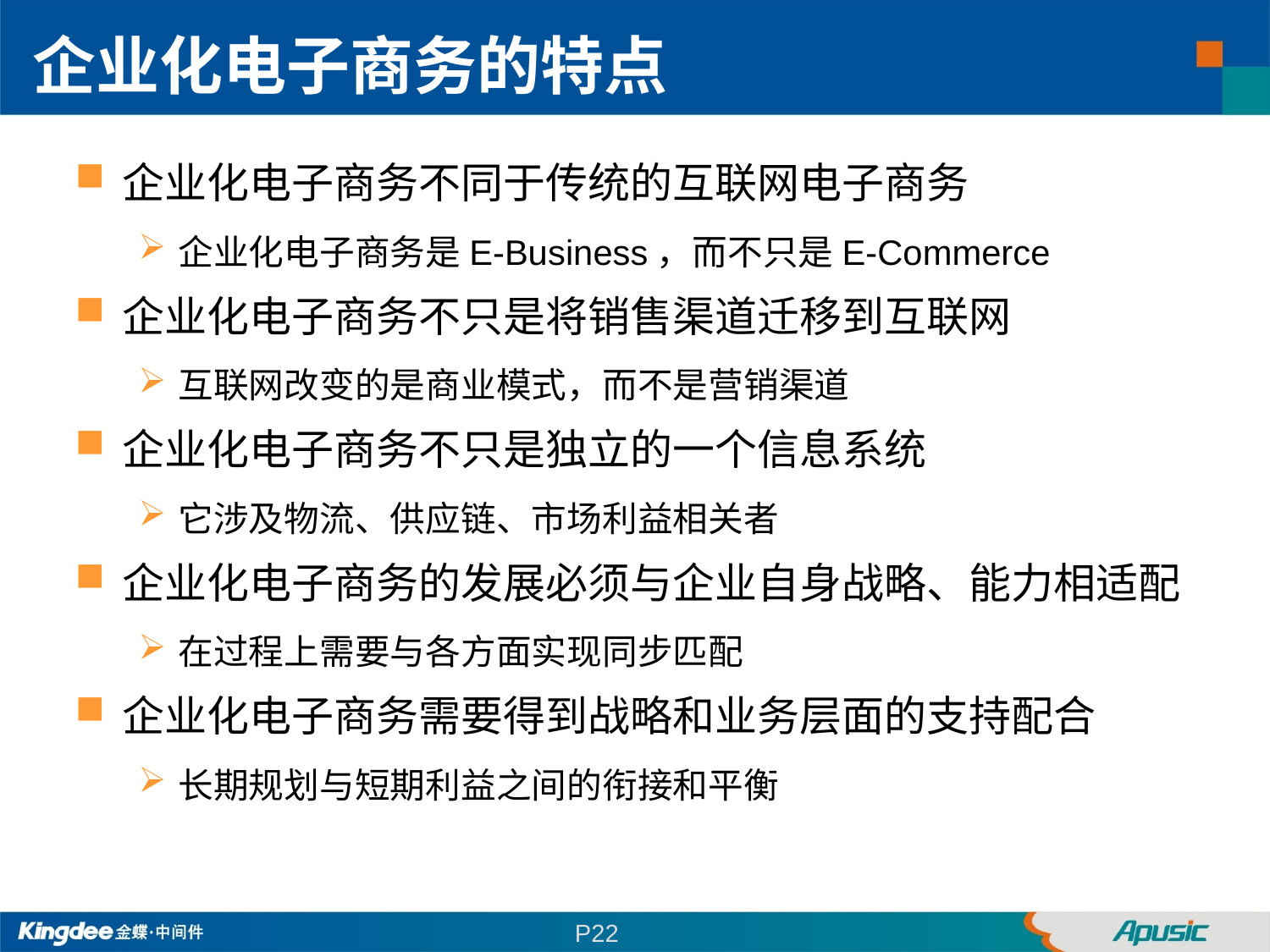

企业化电子商务的特点
企业化电子商务不同于传统的互联网电子商务
企业化电子商务是E-Business，而不只是E-Commerce
企业化电子商务不只是将销售渠道迁移到互联网
互联网改变的是商业模式，而不是营销渠道
企业化电子商务不只是独立的一个信息系统
它涉及物流、供应链、市场利益相关者
企业化电子商务的发展必须与企业自身战略、能力相适配
在过程上需要与各方面实现同步匹配
企业化电子商务需要得到战略和业务层面的支持配合
长期规划与短期利益之间的衔接和平衡